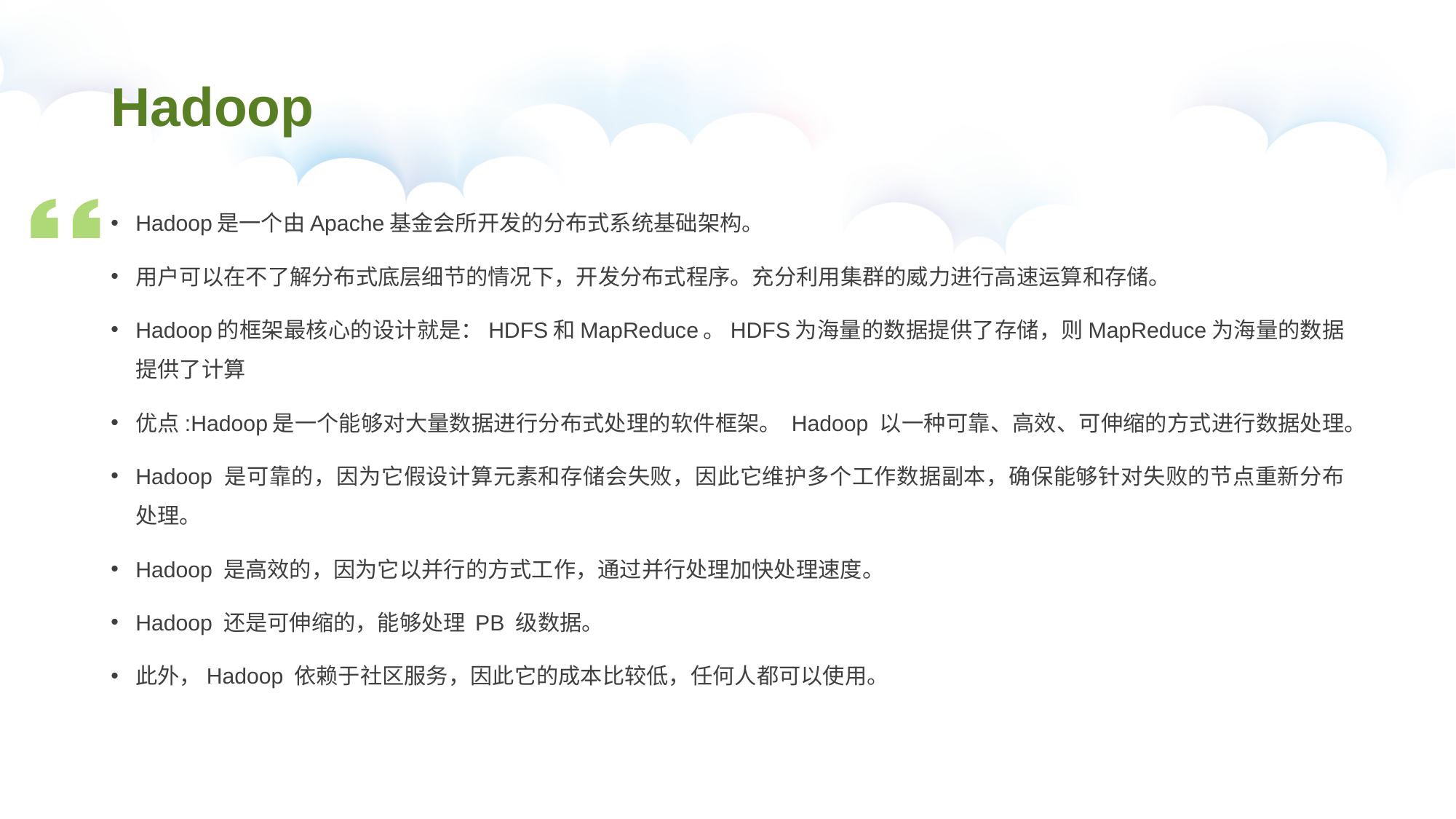

# Hadoop
Hadoop是一个由Apache基金会所开发的分布式系统基础架构。
用户可以在不了解分布式底层细节的情况下，开发分布式程序。充分利用集群的威力进行高速运算和存储。
Hadoop的框架最核心的设计就是：HDFS和MapReduce。HDFS为海量的数据提供了存储，则MapReduce为海量的数据提供了计算
优点:Hadoop是一个能够对大量数据进行分布式处理的软件框架。 Hadoop 以一种可靠、高效、可伸缩的方式进行数据处理。
Hadoop 是可靠的，因为它假设计算元素和存储会失败，因此它维护多个工作数据副本，确保能够针对失败的节点重新分布处理。
Hadoop 是高效的，因为它以并行的方式工作，通过并行处理加快处理速度。
Hadoop 还是可伸缩的，能够处理 PB 级数据。
此外，Hadoop 依赖于社区服务，因此它的成本比较低，任何人都可以使用。